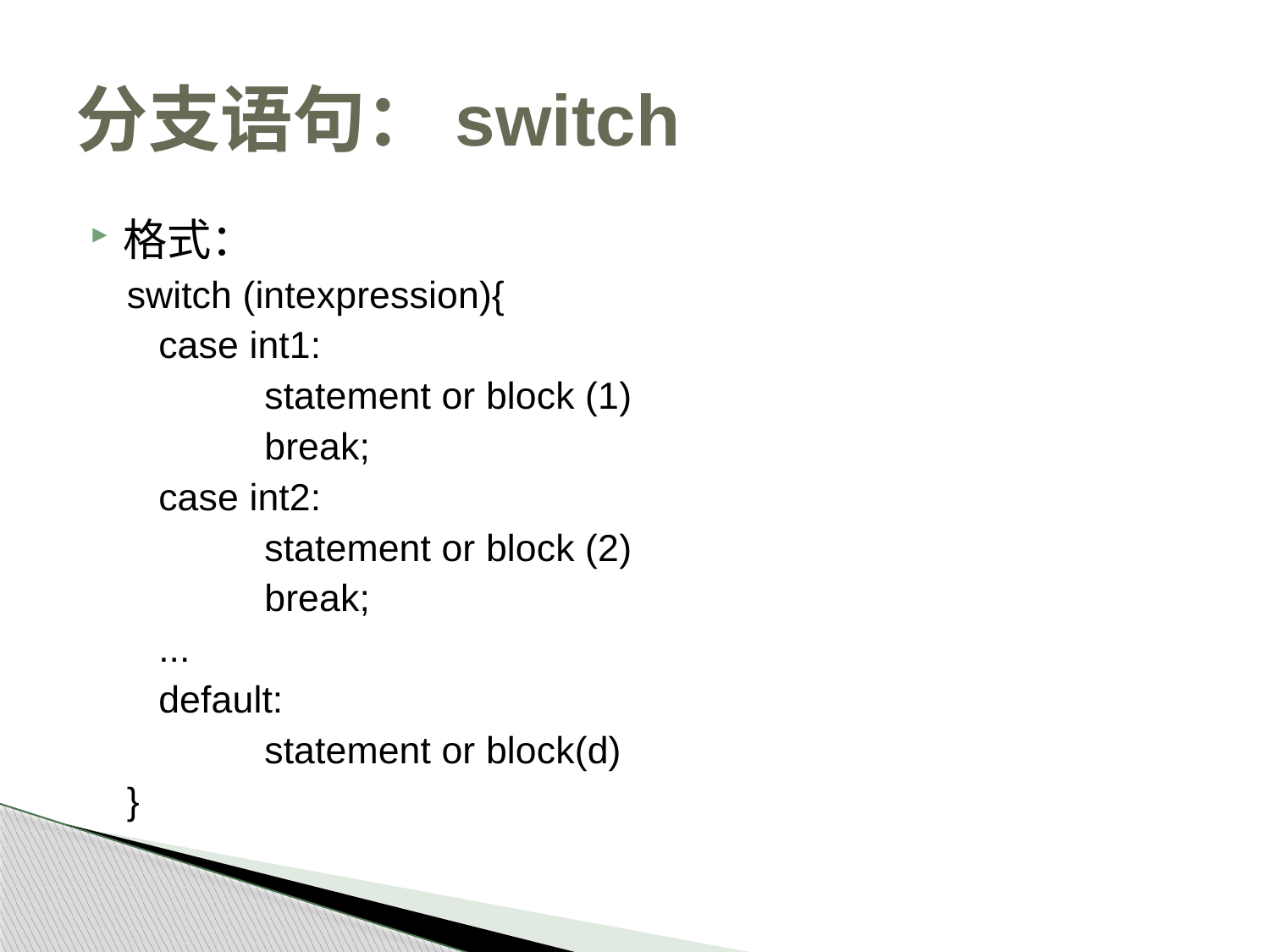

# 分支语句：switch
格式：
switch (intexpression){
   case int1:
             statement or block (1)
             break;
   case int2:
             statement or block (2)
             break;
   ...
   default:
             statement or block(d)
}